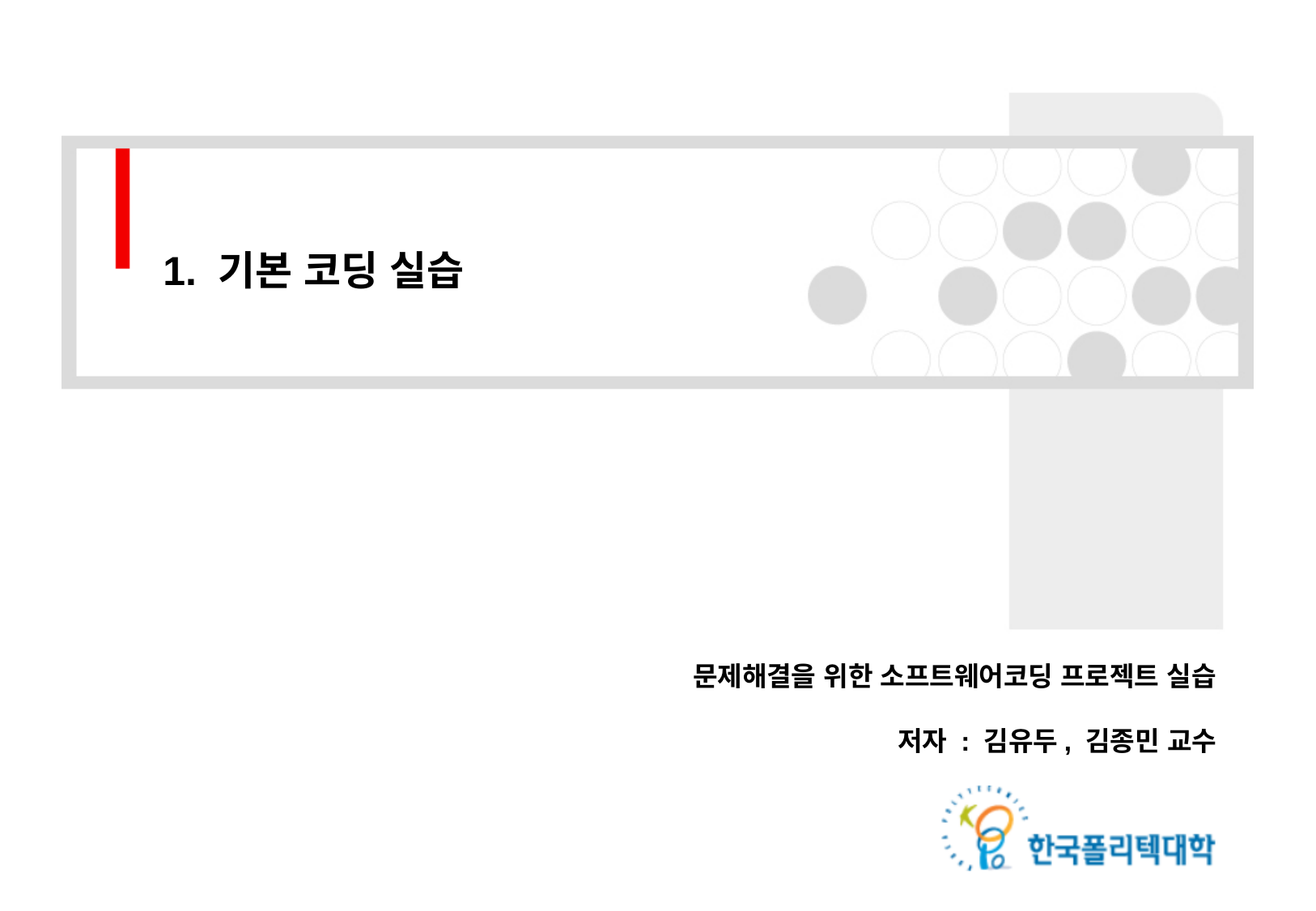

1. 기본 코딩 실습
문제해결을 위한 소프트웨어코딩 프로젝트 실습

저자 : 김유두, 김종민 교수